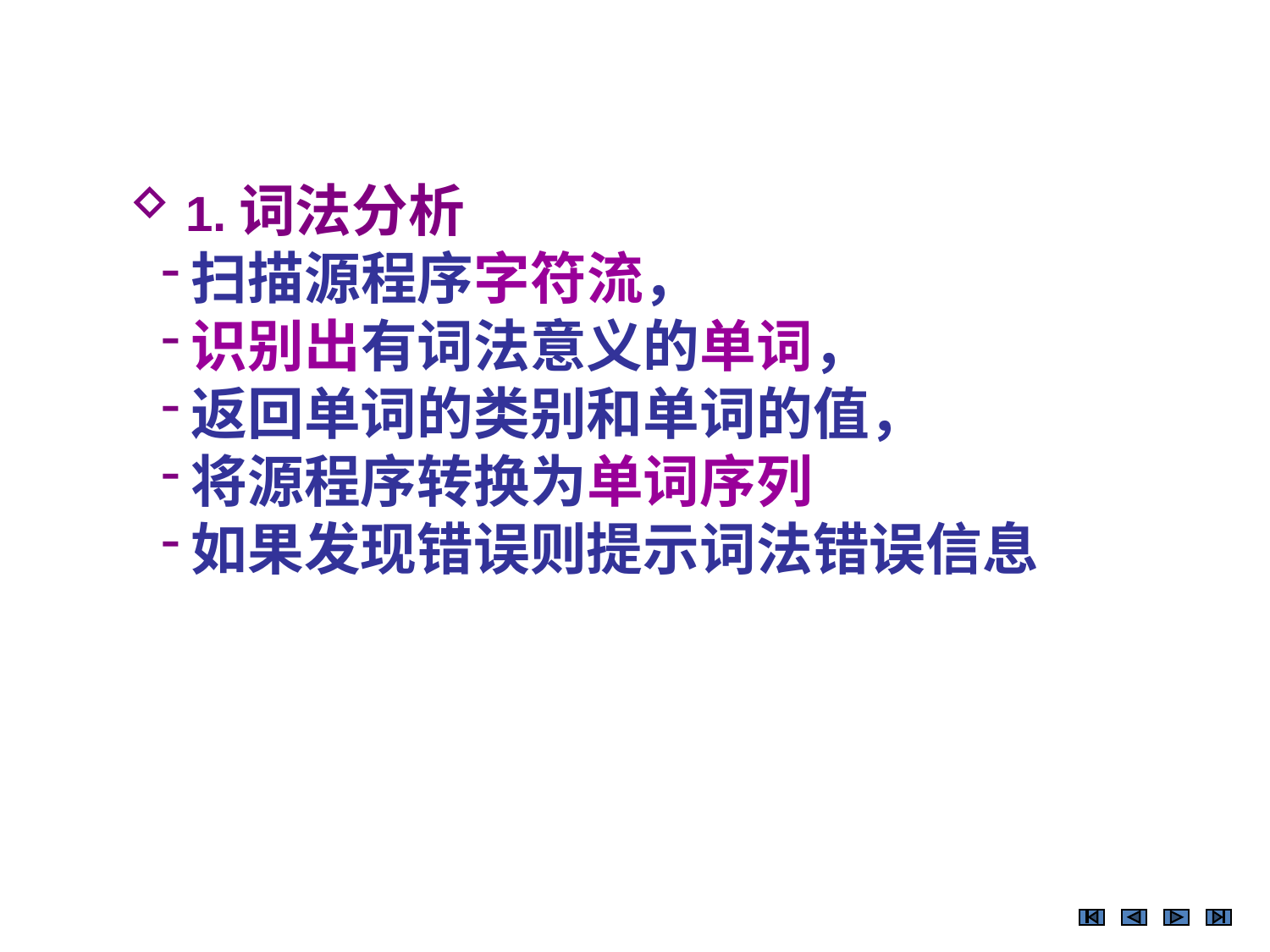

1.词法分析
扫描源程序字符流，
识别出有词法意义的单词，
返回单词的类别和单词的值，
将源程序转换为单词序列
如果发现错误则提示词法错误信息